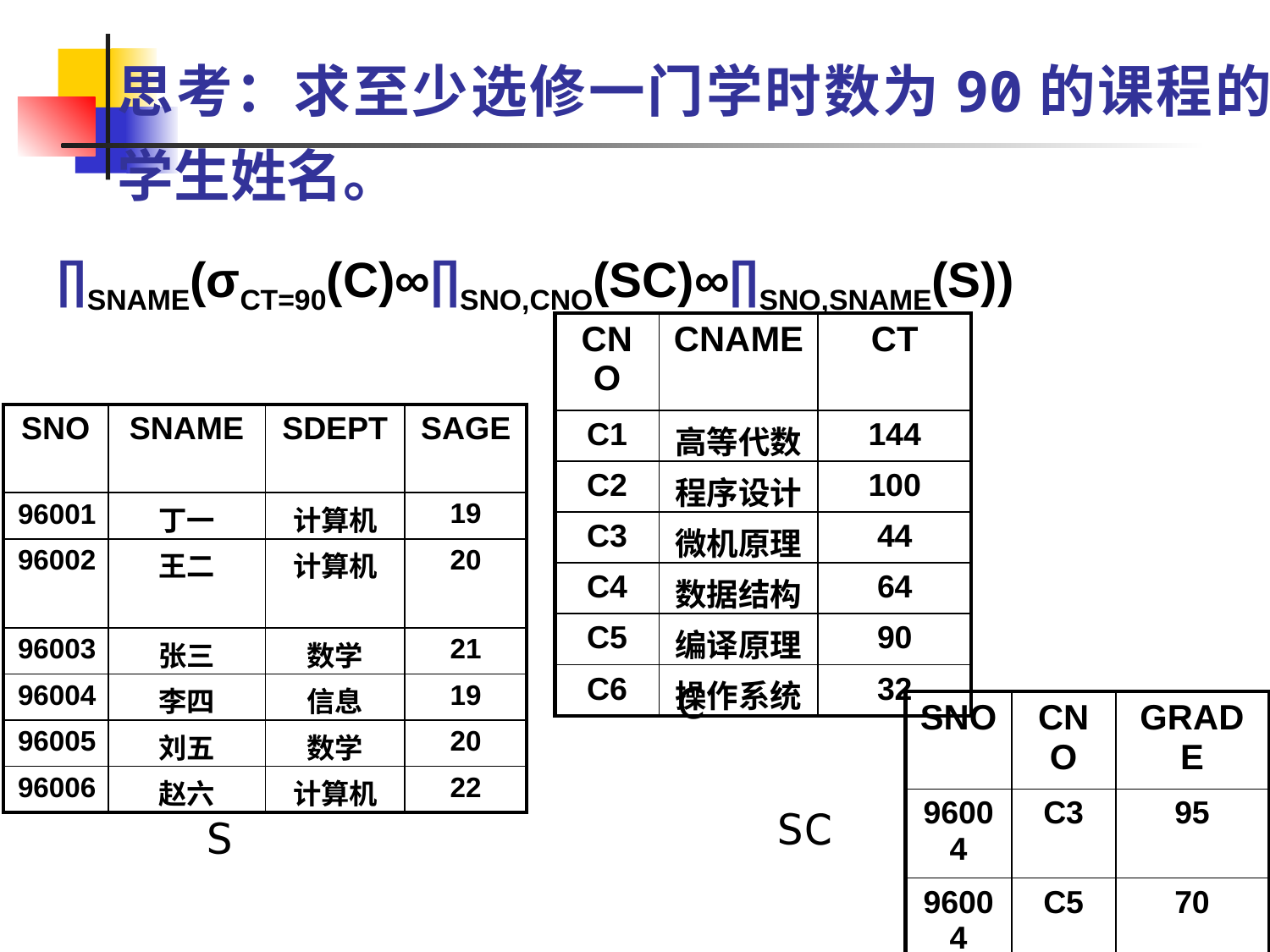

思考：求至少选修一门学时数为90的课程的学生姓名。
∏SNAME(σCT=90(C)∞∏SNO,CNO(SC)∞∏SNO,SNAME(S))
| CNO | CNAME | CT |
| --- | --- | --- |
| C1 | 高等代数 | 144 |
| C2 | 程序设计 | 100 |
| C3 | 微机原理 | 44 |
| C4 | 数据结构 | 64 |
| C5 | 编译原理 | 90 |
| C6 | 操作系统 | 32 |
| SNO | SNAME | SDEPT | SAGE |
| --- | --- | --- | --- |
| 96001 | 丁一 | 计算机 | 19 |
| 96002 | 王二 | 计算机 | 20 |
| 96003 | 张三 | 数学 | 21 |
| 96004 | 李四 | 信息 | 19 |
| 96005 | 刘五 | 数学 | 20 |
| 96006 | 赵六 | 计算机 | 22 |
C
| SNO | CNO | GRADE |
| --- | --- | --- |
| 96004 | C3 | 95 |
| 96004 | C5 | 70 |
| 96005 | C2 | 81 |
| 96005 | C3 | 95 |
SC
S